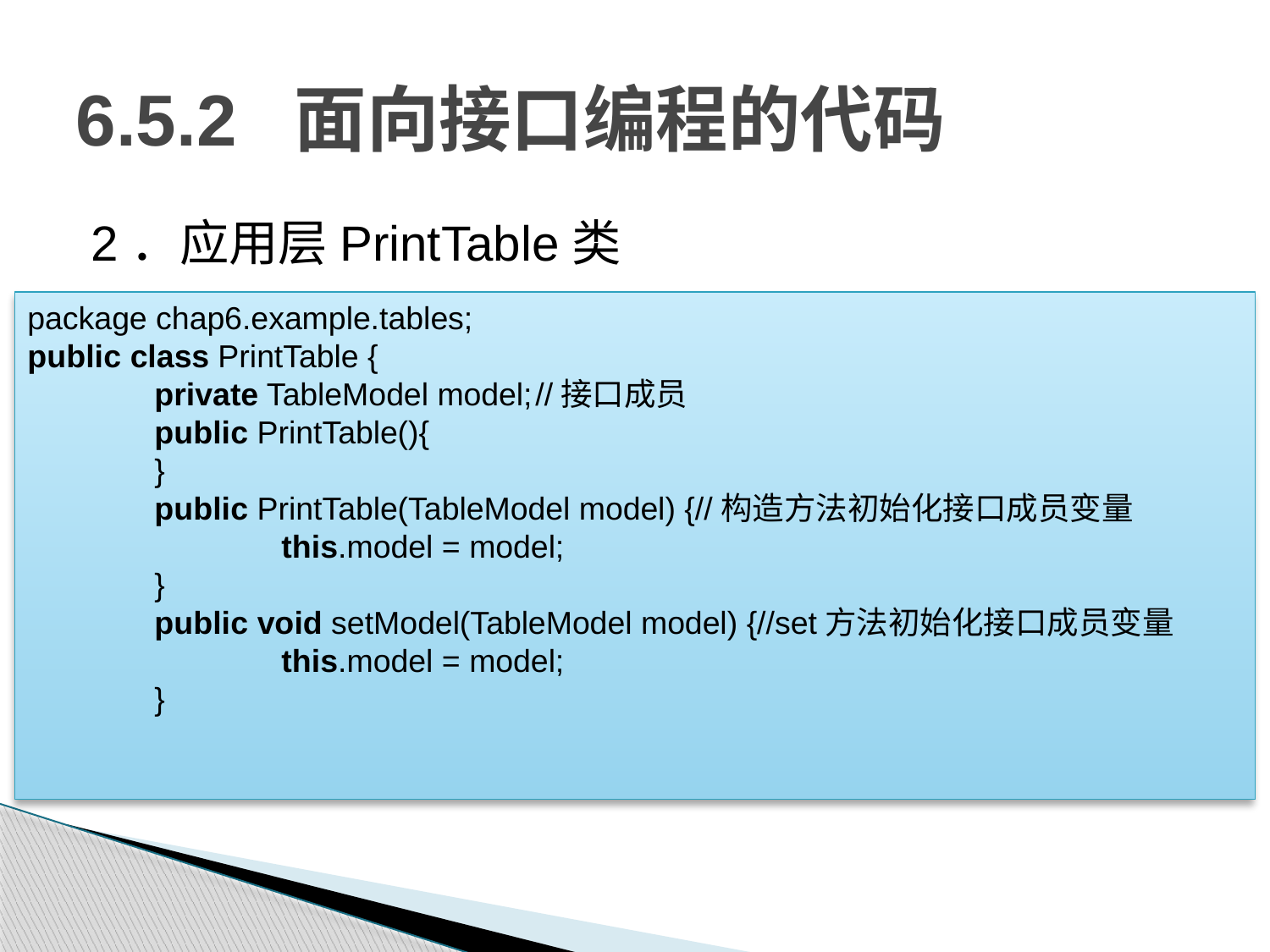

# 6.5.2  面向接口编程的代码
2．应用层PrintTable类

package chap6.example.tables;
public class PrintTable {
	private TableModel model;	//接口成员
	public PrintTable(){
	}
	public PrintTable(TableModel model) {//构造方法初始化接口成员变量
		this.model = model;
	}
	public void setModel(TableModel model) {//set方法初始化接口成员变量
		this.model = model;
	}